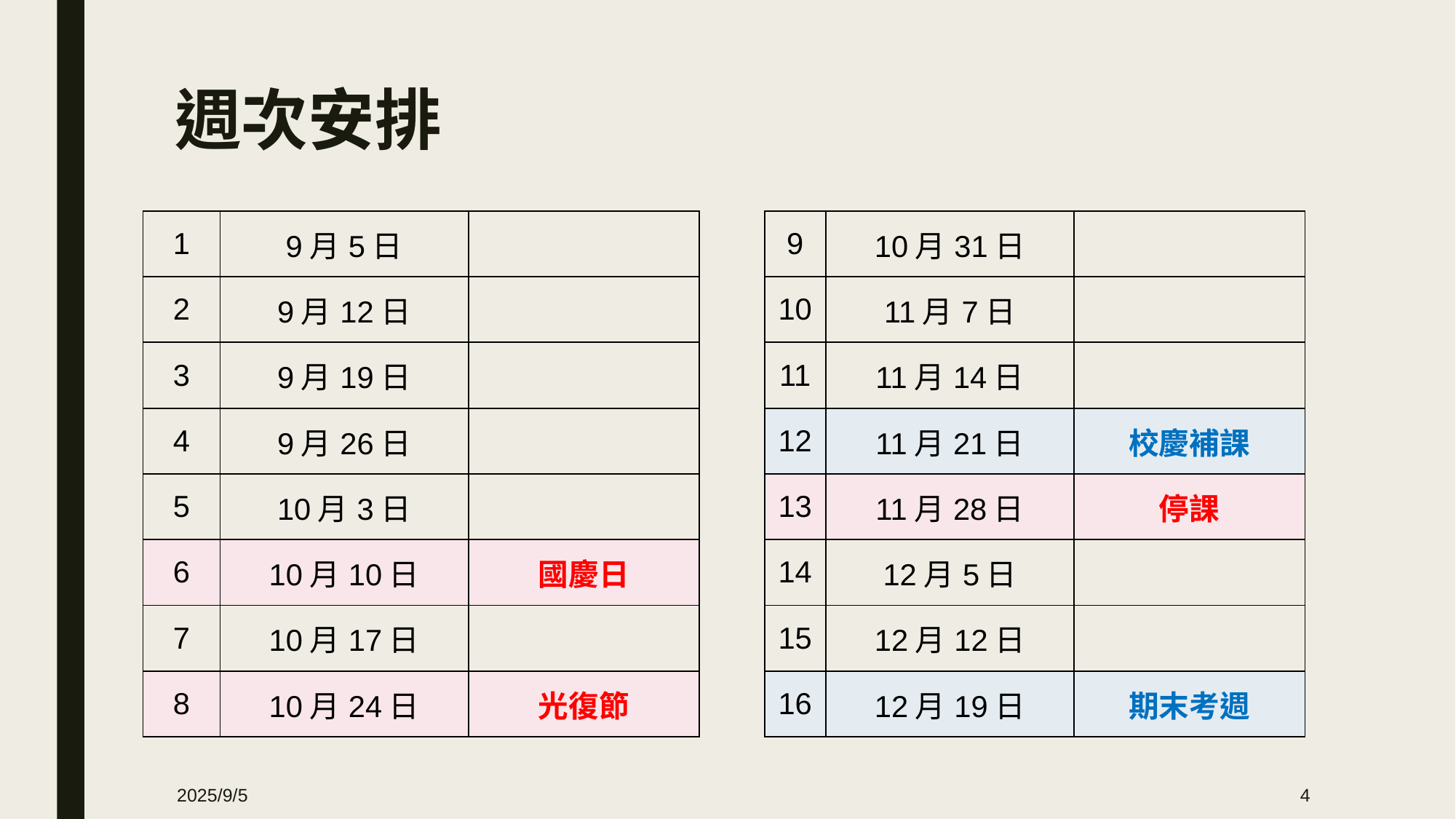

# 週次安排
| 1 | 9月5日 |  |
| --- | --- | --- |
| 2 | 9月12日 |  |
| 3 | 9月19日 |  |
| 4 | 9月26日 |  |
| 5 | 10月3日 |  |
| 6 | 10月10日 | 國慶日 |
| 7 | 10月17日 |  |
| 8 | 10月24日 | 光復節 |
| 9 | 10月31日 |  |
| --- | --- | --- |
| 10 | 11月7日 |  |
| 11 | 11月14日 |  |
| 12 | 11月21日 | 校慶補課 |
| 13 | 11月28日 | 停課 |
| 14 | 12月5日 |  |
| 15 | 12月12日 |  |
| 16 | 12月19日 | 期末考週 |
2025/9/5
4